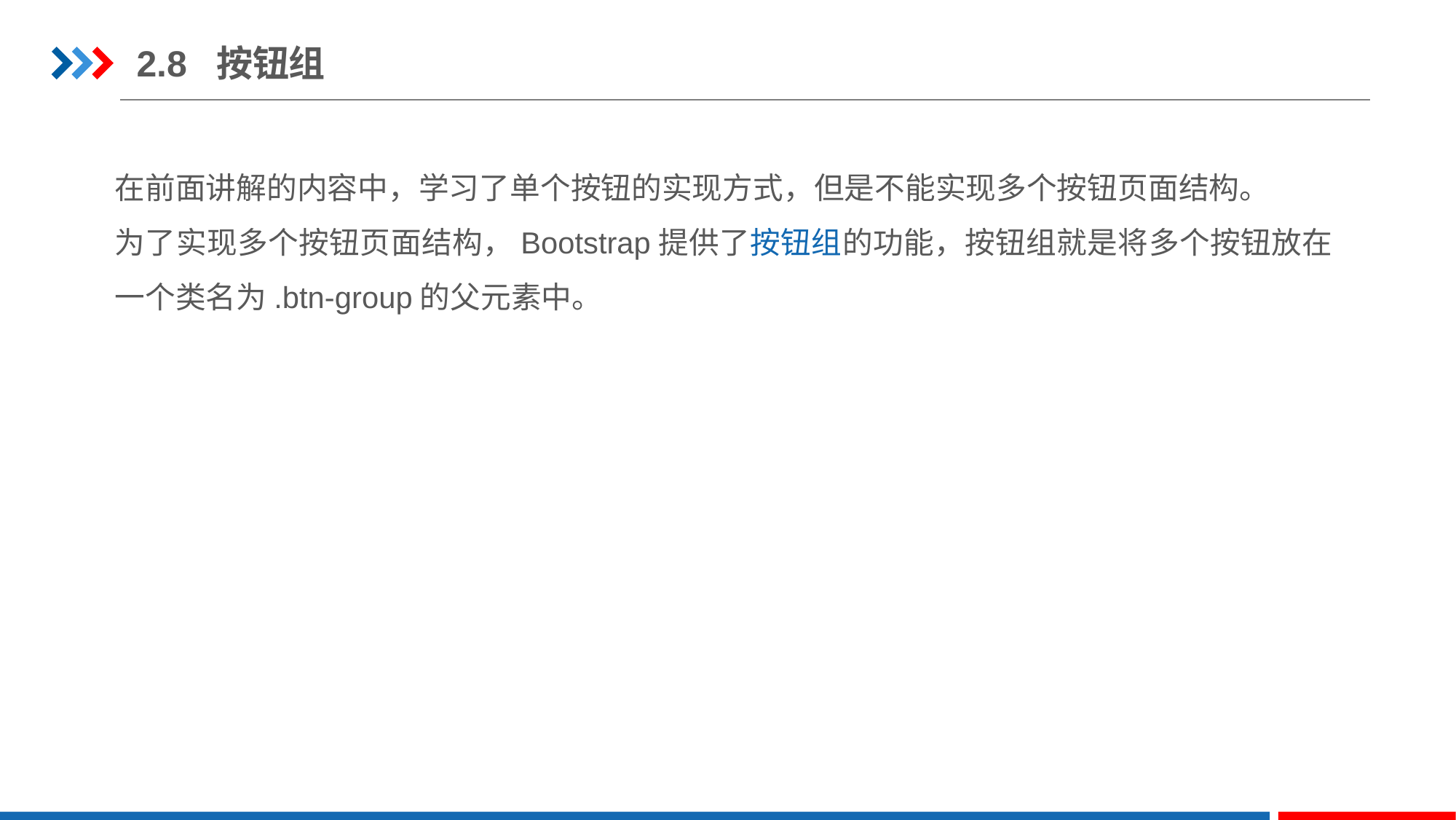

2.8  按钮组
在前面讲解的内容中，学习了单个按钮的实现方式，但是不能实现多个按钮页面结构。
为了实现多个按钮页面结构，Bootstrap提供了按钮组的功能，按钮组就是将多个按钮放在一个类名为.btn-group的父元素中。